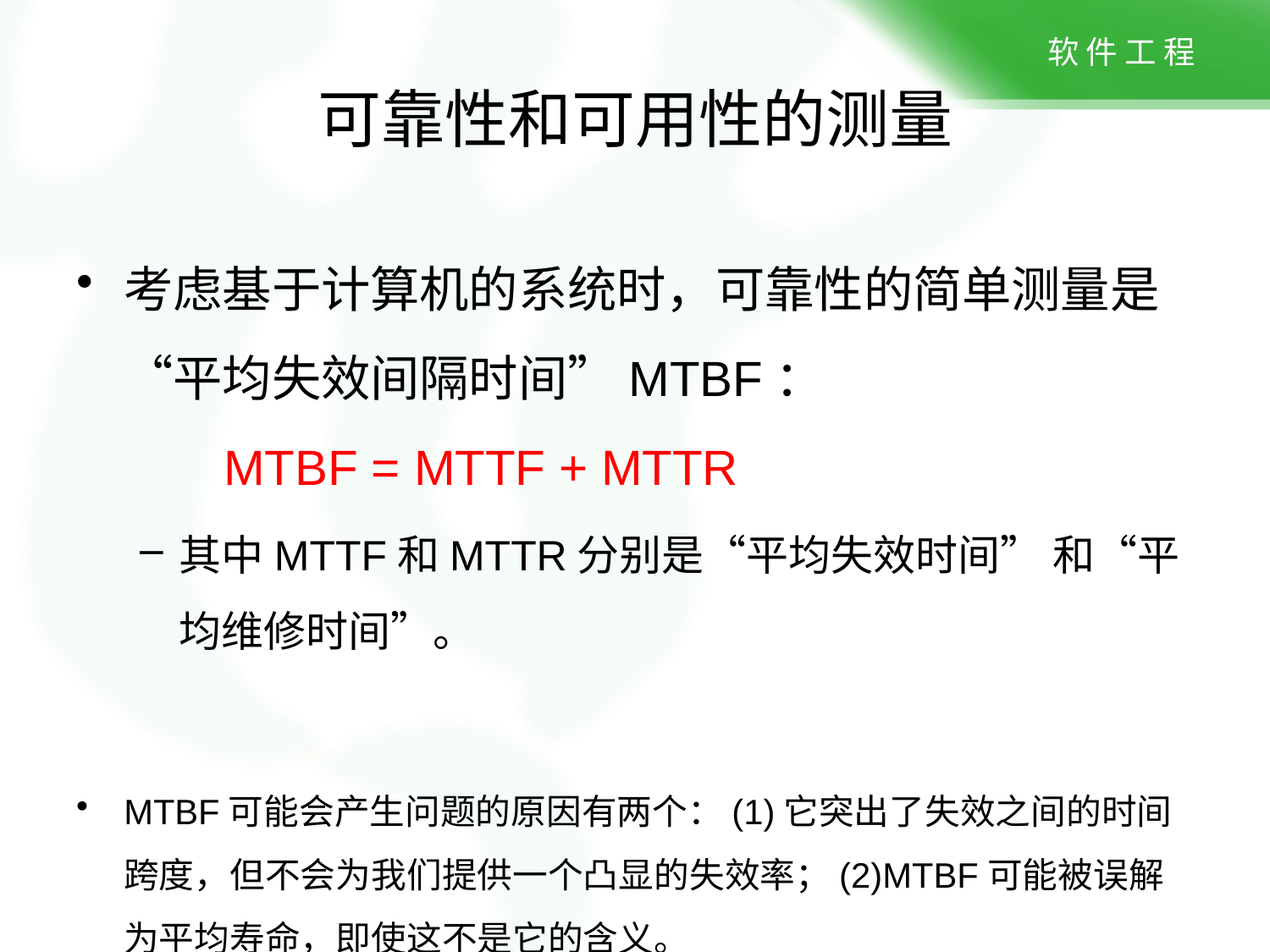

# 可靠性和可用性的测量
考虑基于计算机的系统时，可靠性的简单测量是“平均失效间隔时间”MTBF：
        MTBF = MTTF + MTTR
其中MTTF和MTTR分别是“平均失效时间” 和“平均维修时间”。

MTBF可能会产生问题的原因有两个：(1)它突出了失效之间的时间跨度，但不会为我们提供一个凸显的失效率；(2)MTBF可能被误解为平均寿命，即使这不是它的含义。